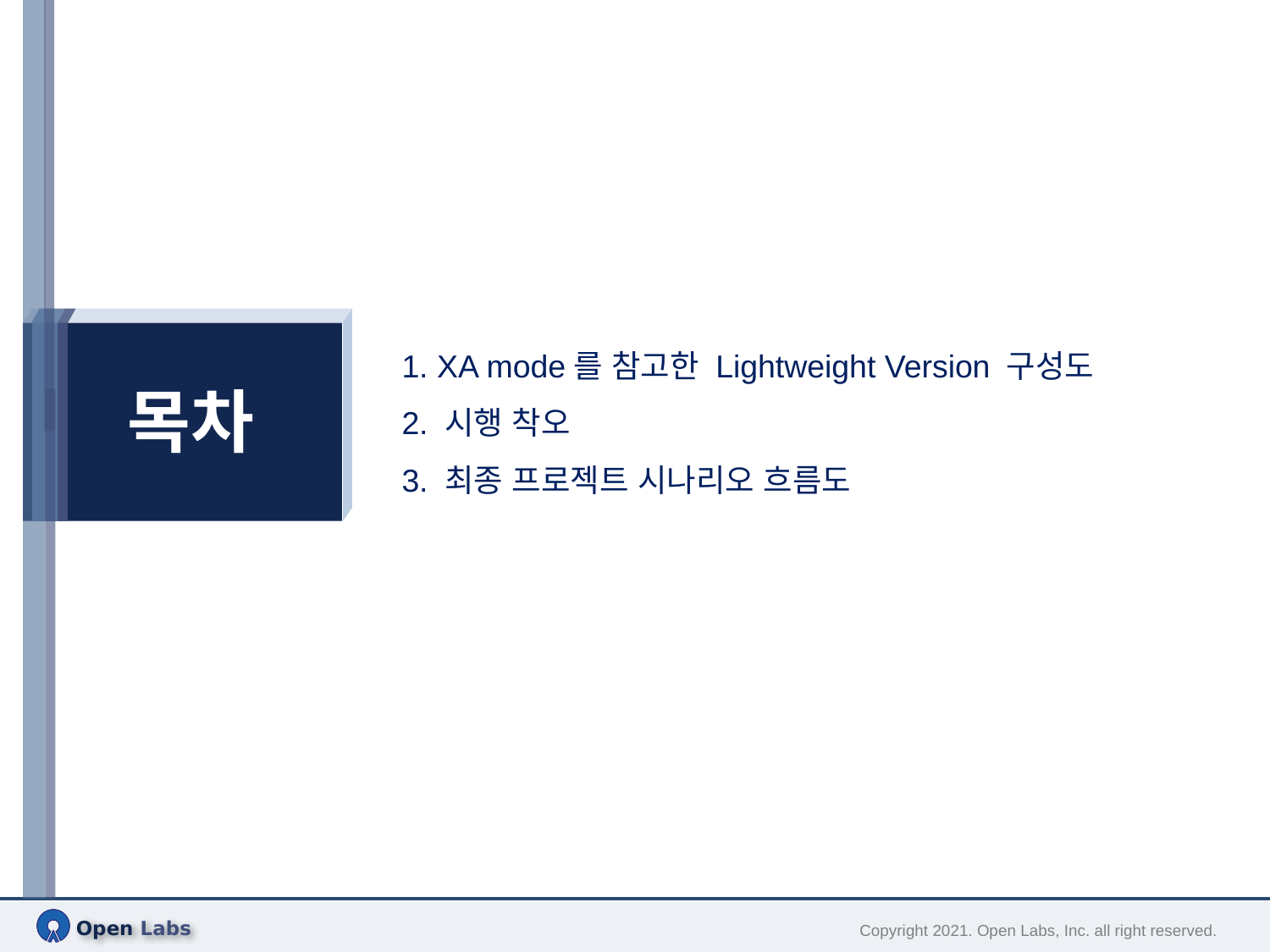

1. XA mode를 참고한 Lightweight Version 구성도
2. 시행 착오
3. 최종 프로젝트 시나리오 흐름도
목차